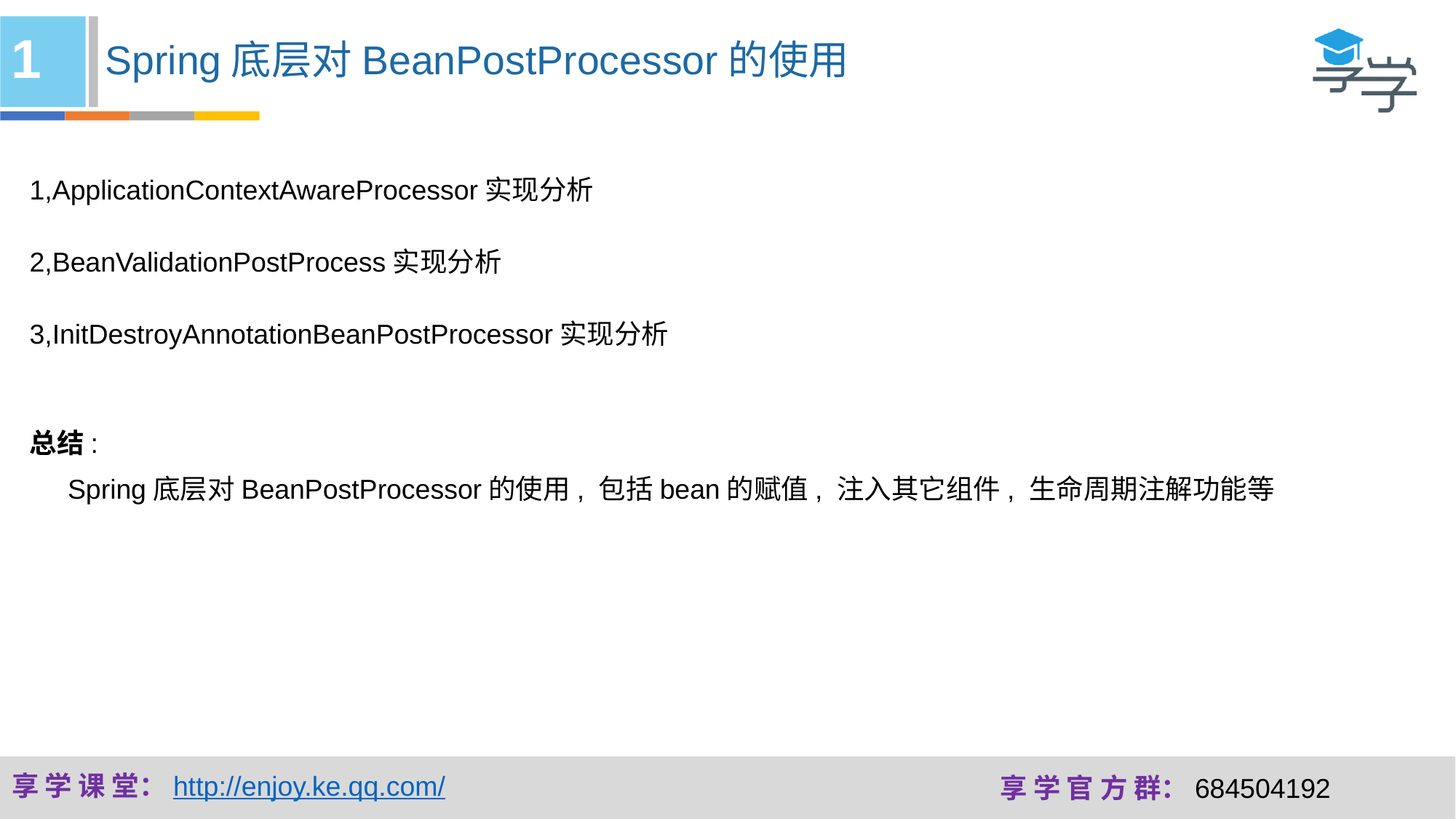

1
Spring底层对BeanPostProcessor的使用

1,ApplicationContextAwareProcessor实现分析
2,BeanValidationPostProcess实现分析
3,InitDestroyAnnotationBeanPostProcessor实现分析
总结:
     Spring底层对BeanPostProcessor的使用, 包括bean的赋值, 注入其它组件, 生命周期注解功能等